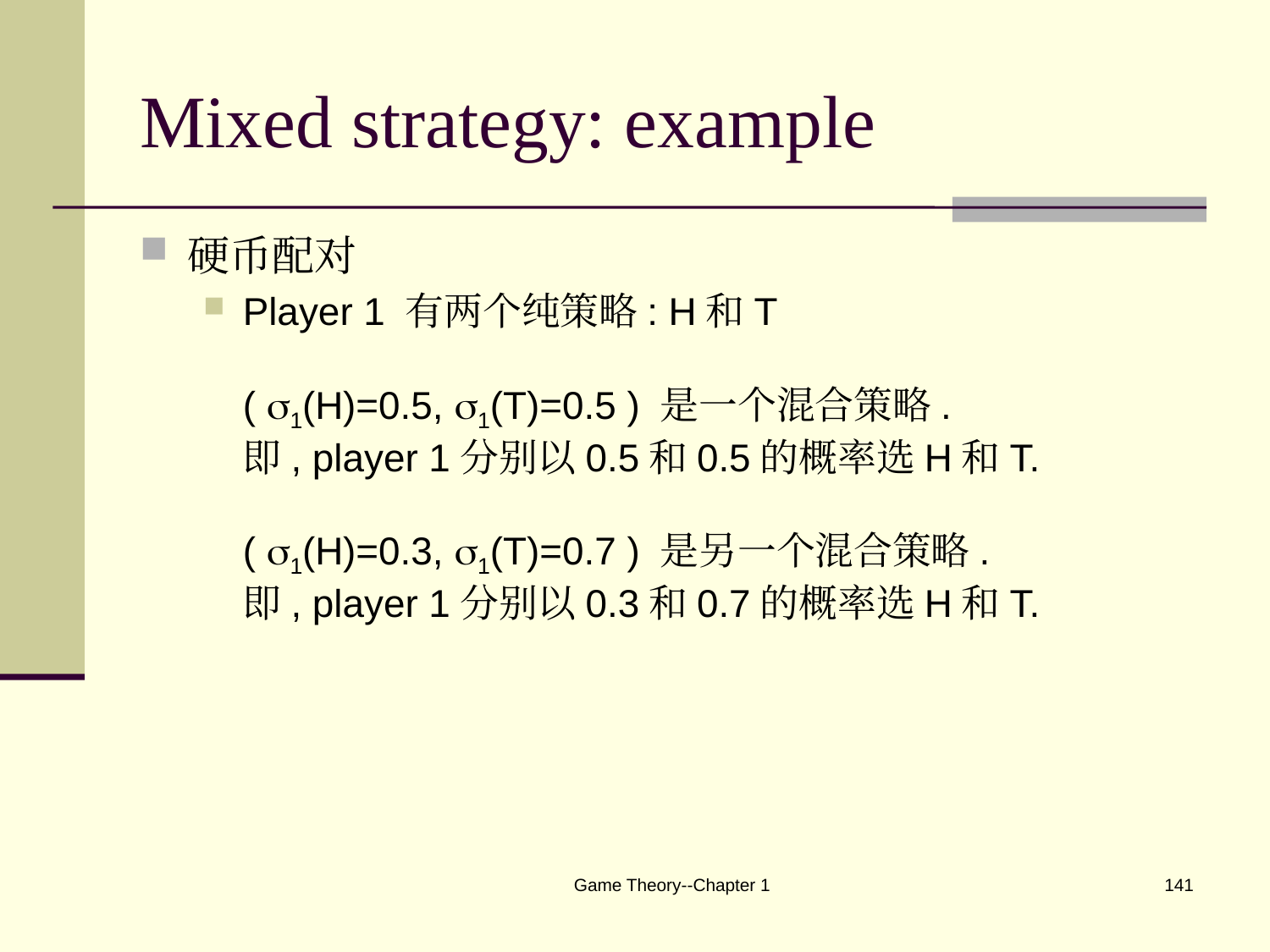

# Mixed strategy: example
硬币配对
Player 1 有两个纯策略: H和T
( σ1(H)=0.5, σ1(T)=0.5 ) 是一个混合策略.
即, player 1分别以0.5和0.5的概率选H和T.
( σ1(H)=0.3, σ1(T)=0.7 ) 是另一个混合策略.
即, player 1分别以0.3和0.7的概率选H和T.
Game Theory--Chapter 1
141